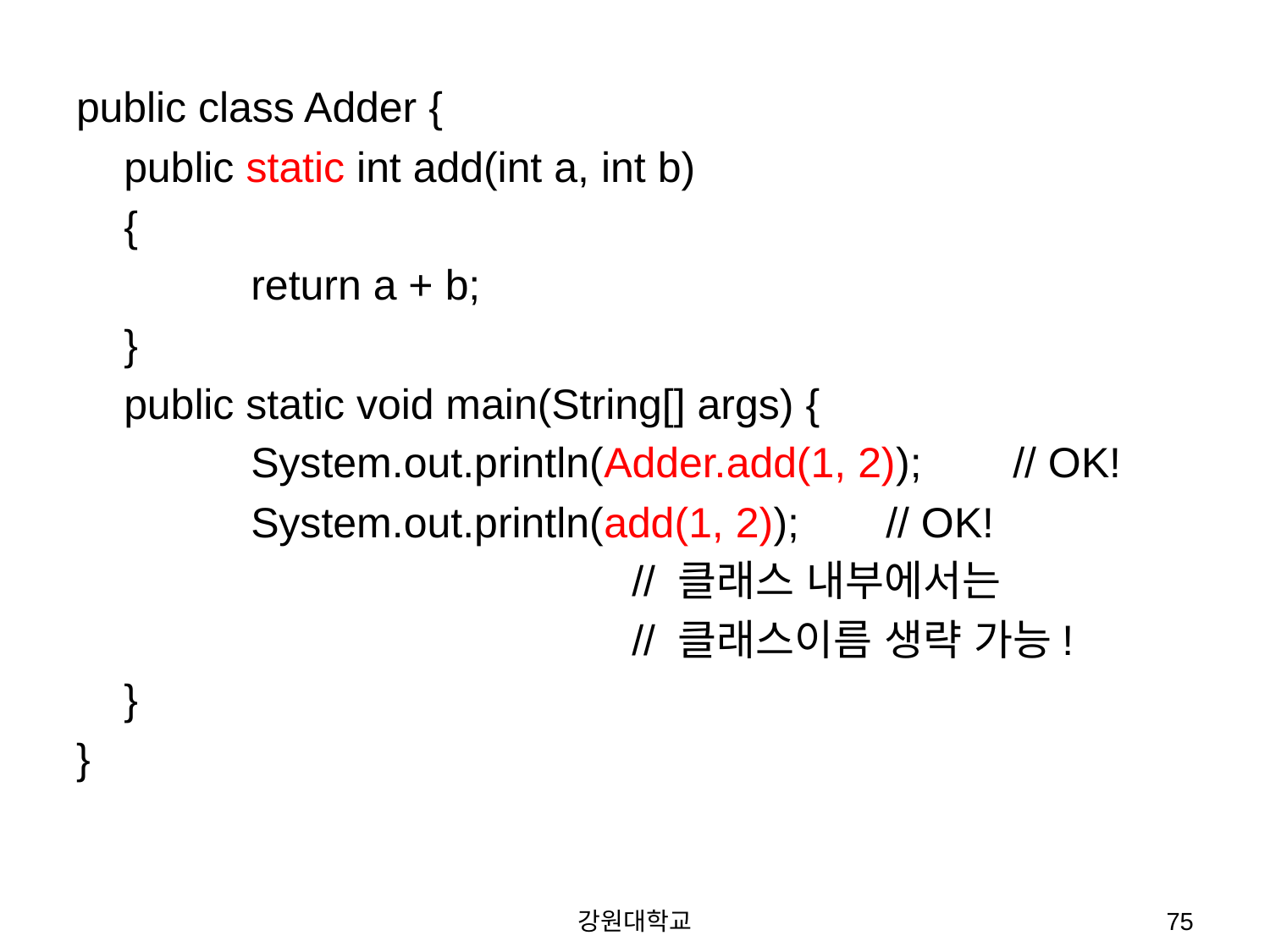

public class Adder {
	public static int add(int a, int b)
	{
		return a + b;
	}
	public static void main(String[] args) {
		System.out.println(Adder.add(1, 2));	// OK!
		System.out.println(add(1, 2)); 	// OK!
					// 클래스 내부에서는
					// 클래스이름 생략 가능!
	}
}

강원대학교
75